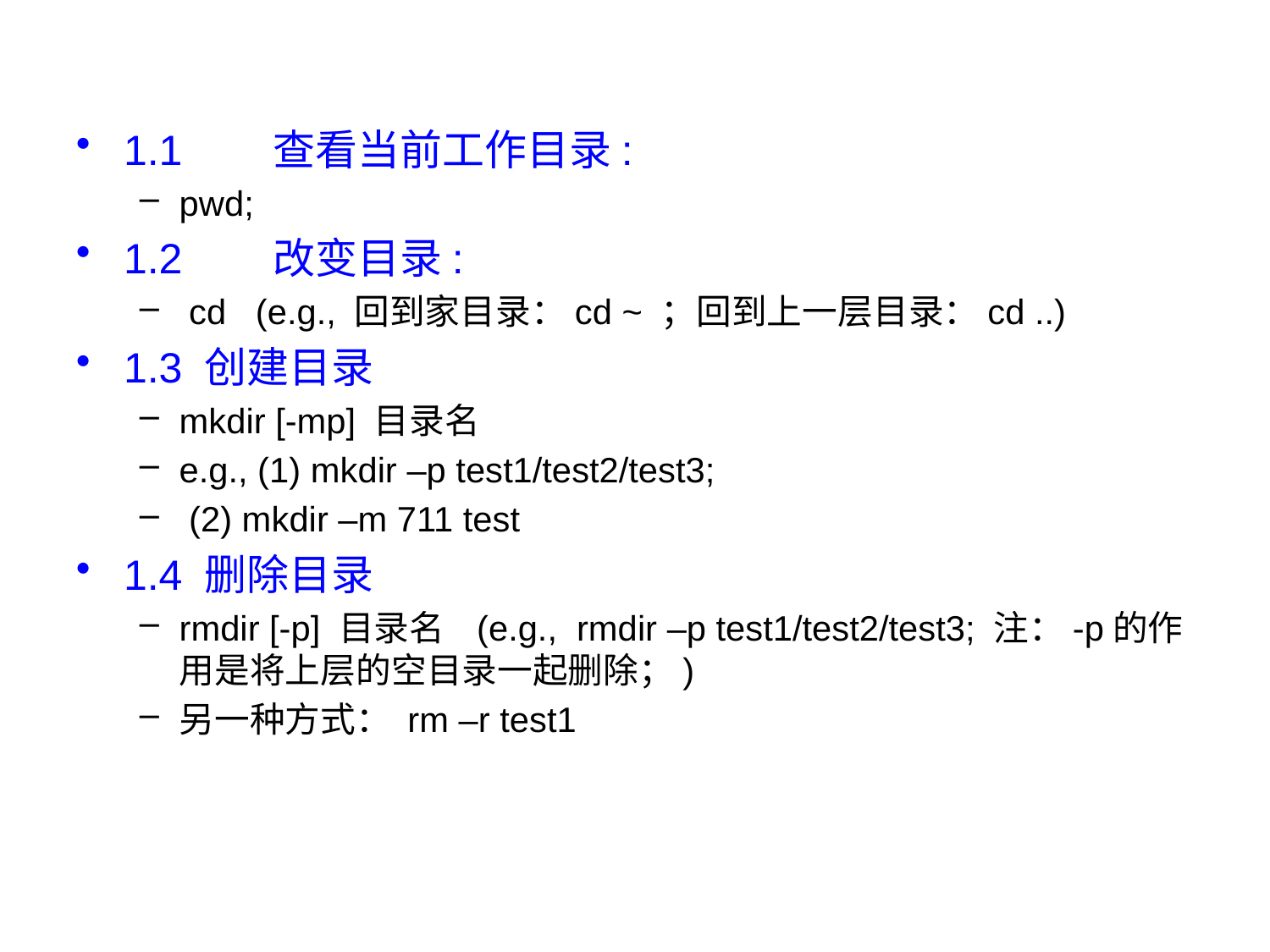

#
1.1	 查看当前工作目录:
pwd;
1.2	 改变目录:
 cd   (e.g., 回到家目录：cd ~ ；回到上一层目录：cd ..)
1.3 创建目录
mkdir [-mp] 目录名
e.g., (1) mkdir –p test1/test2/test3;
 (2) mkdir –m 711 test
1.4 删除目录
rmdir [-p] 目录名   (e.g.,  rmdir –p test1/test2/test3; 注：-p的作用是将上层的空目录一起删除；)
另一种方式： rm –r test1